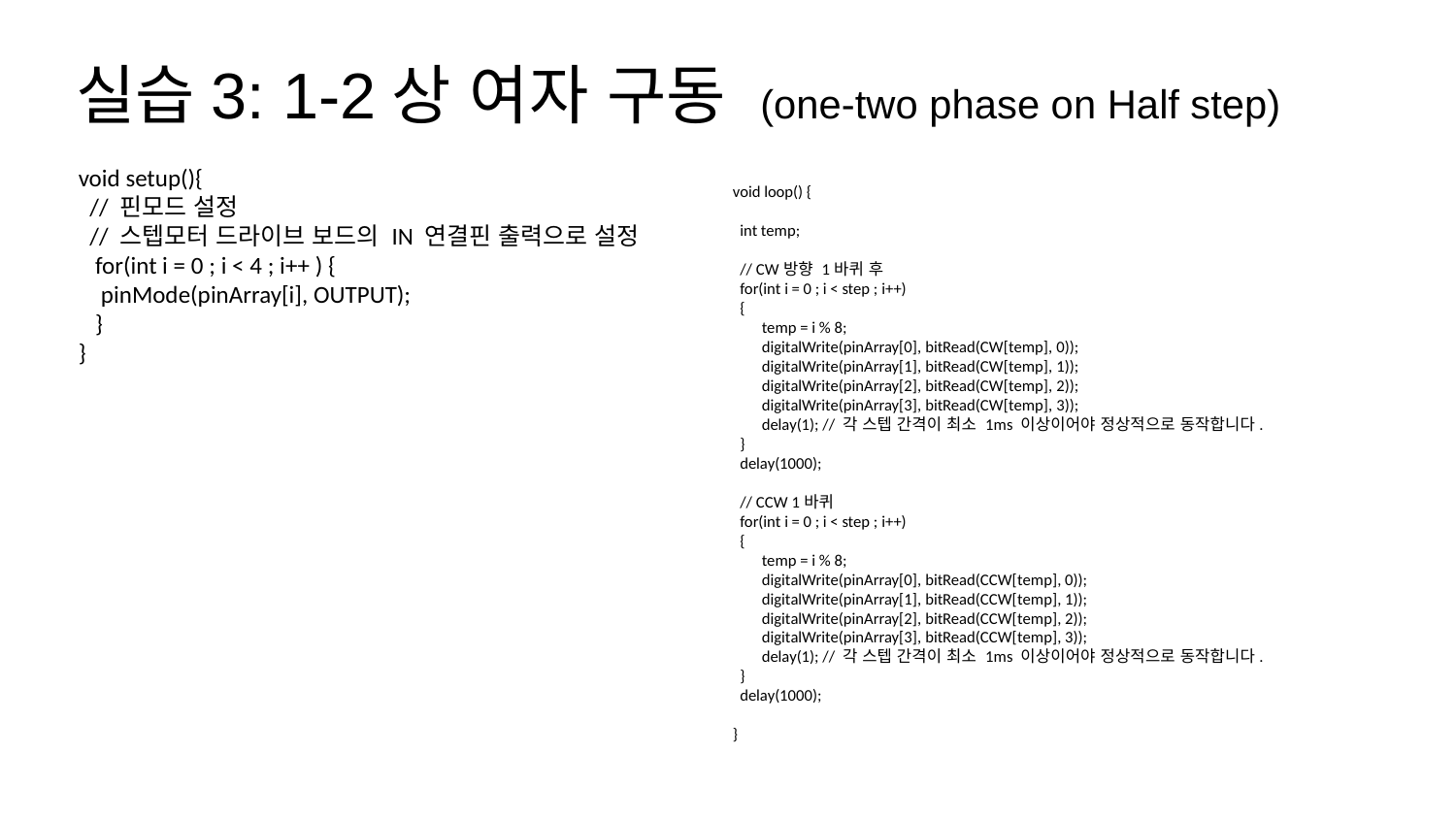

실습3: 1-2상 여자 구동 (one-two phase on Half step)
void setup(){
  // 핀모드 설정
  // 스텝모터 드라이브 보드의 IN 연결핀 출력으로 설정
   for(int i = 0 ; i < 4 ; i++ ) {
    pinMode(pinArray[i], OUTPUT);
   }
}

void loop() {

  int temp;

  // CW방향 1바퀴 후
  for(int i = 0 ; i < step ; i++)
  {
        temp = i % 8;
        digitalWrite(pinArray[0], bitRead(CW[temp], 0));
        digitalWrite(pinArray[1], bitRead(CW[temp], 1));
        digitalWrite(pinArray[2], bitRead(CW[temp], 2));
        digitalWrite(pinArray[3], bitRead(CW[temp], 3));
        delay(1); // 각 스텝 간격이 최소 1ms 이상이어야 정상적으로 동작합니다.
  }
  delay(1000);

  // CCW 1바퀴
  for(int i = 0 ; i < step ; i++)
  {
        temp = i % 8;
        digitalWrite(pinArray[0], bitRead(CCW[temp], 0));
        digitalWrite(pinArray[1], bitRead(CCW[temp], 1));
        digitalWrite(pinArray[2], bitRead(CCW[temp], 2));
        digitalWrite(pinArray[3], bitRead(CCW[temp], 3));
        delay(1); // 각 스텝 간격이 최소 1ms 이상이어야 정상적으로 동작합니다.
  }
  delay(1000);

}